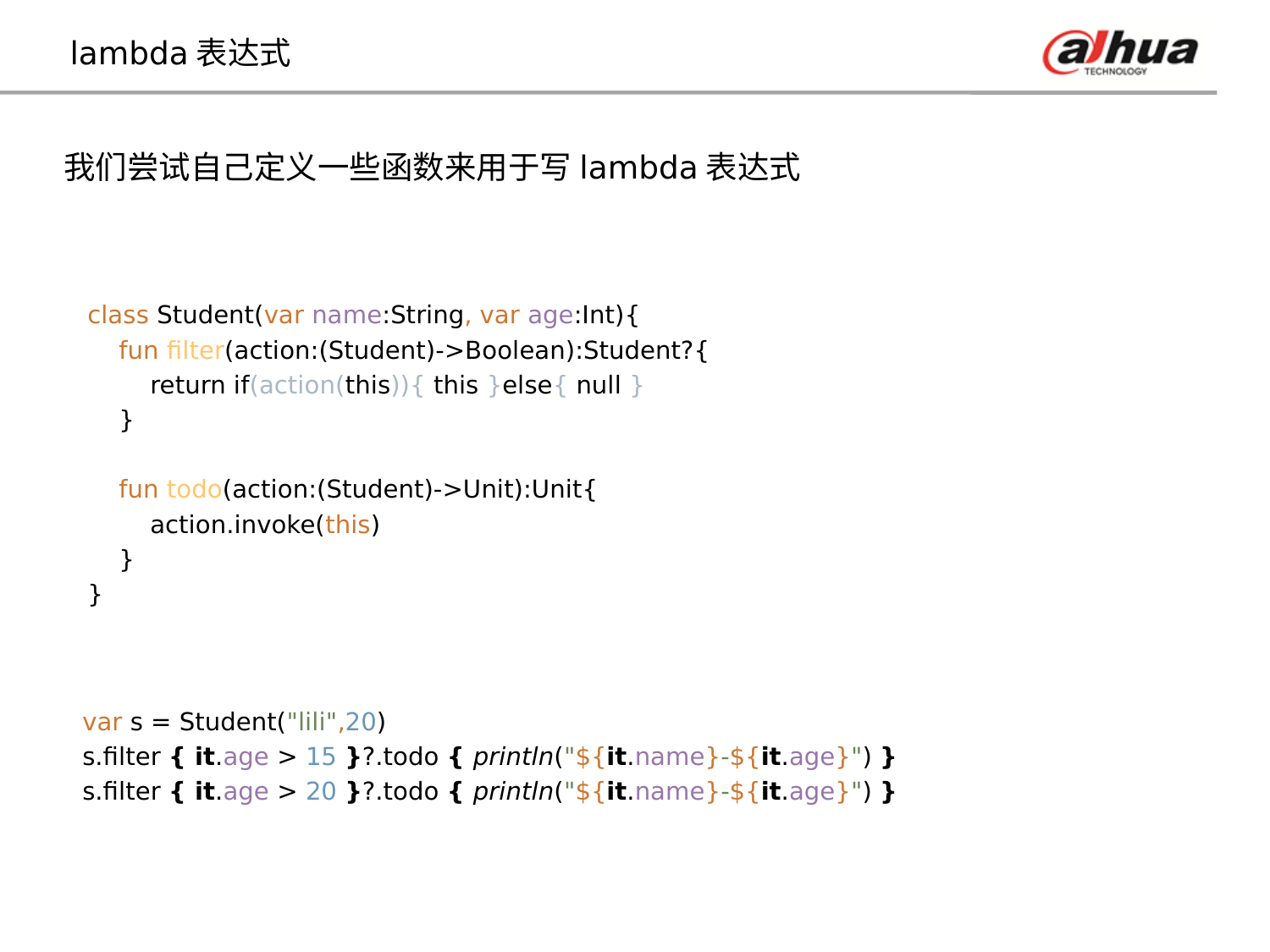

# lambda表达式
我们尝试自己定义一些函数来用于写lambda表达式
class Student(var name:String, var age:Int){
    fun filter(action:(Student)->Boolean):Student?{
        return if(action(this)){ this }else{ null }
    }

    fun todo(action:(Student)->Unit):Unit{
        action.invoke(this)
    }
}
var s = Student("lili",20)
s.filter { it.age > 15 }?.todo { println("${it.name}-${it.age}") }
s.filter { it.age > 20 }?.todo { println("${it.name}-${it.age}") }